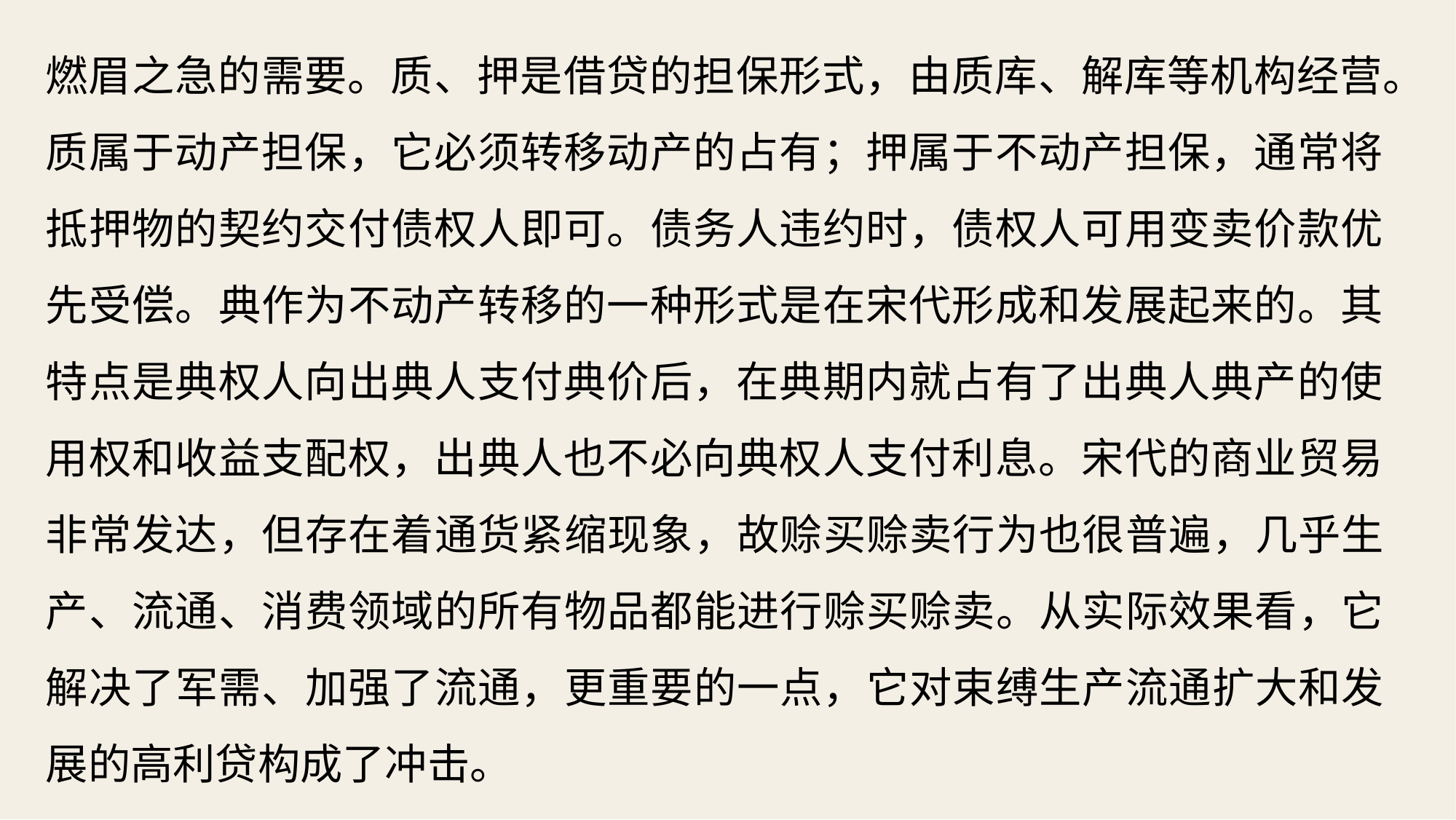

燃眉之急的需要。质、押是借贷的担保形式，由质库、解库等机构经营。质属于动产担保，它必须转移动产的占有；押属于不动产担保，通常将抵押物的契约交付债权人即可。债务人违约时，债权人可用变卖价款优先受偿。典作为不动产转移的一种形式是在宋代形成和发展起来的。其特点是典权人向出典人支付典价后，在典期内就占有了出典人典产的使用权和收益支配权，出典人也不必向典权人支付利息。宋代的商业贸易非常发达，但存在着通货紧缩现象，故赊买赊卖行为也很普遍，几乎生产、流通、消费领域的所有物品都能进行赊买赊卖。从实际效果看，它解决了军需、加强了流通，更重要的一点，它对束缚生产流通扩大和发展的高利贷构成了冲击。